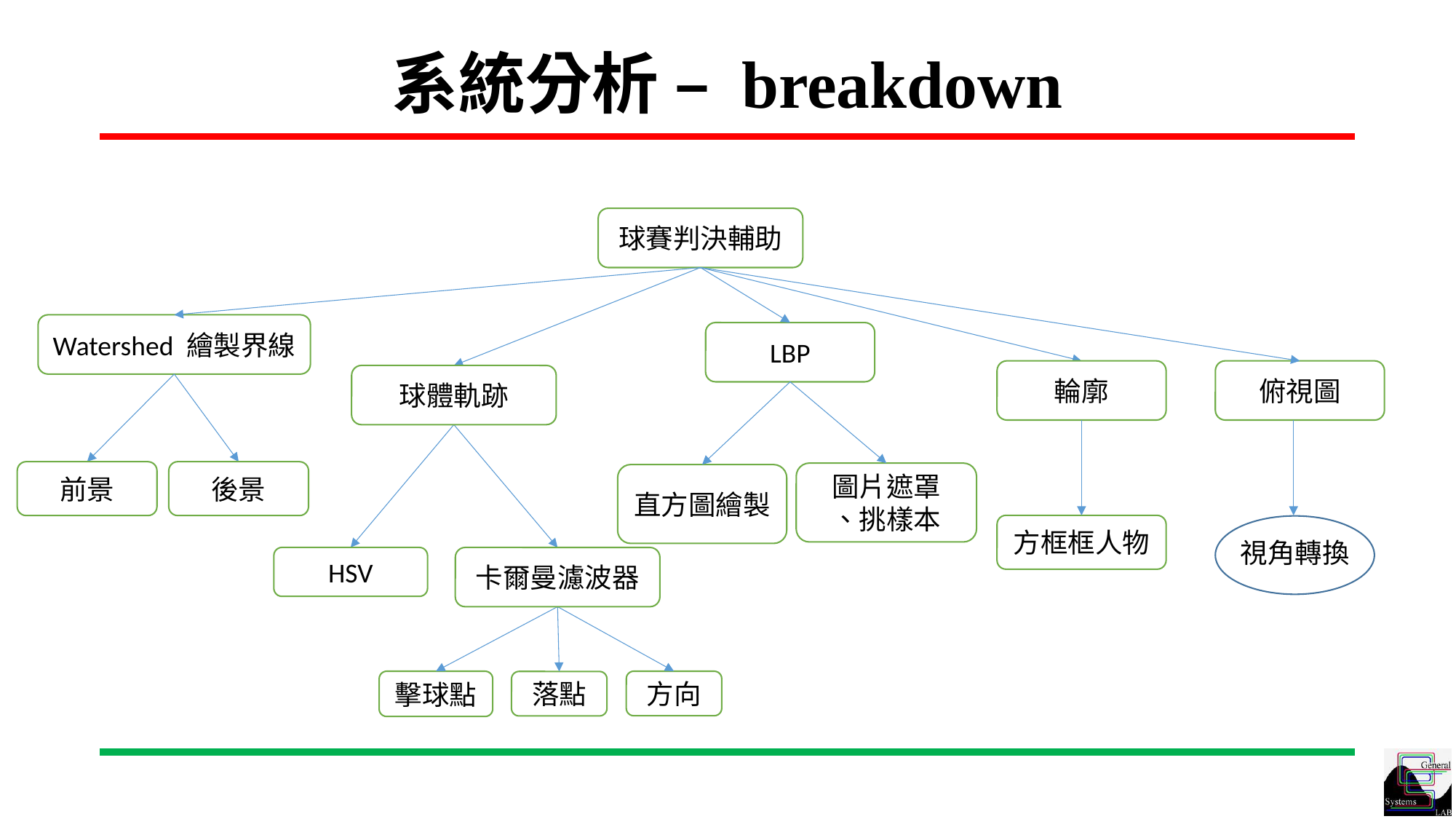

# 系統分析 – breakdown
球賽判決輔助
Watershed 繪製界線
LBP
輪廓
俯視圖
球體軌跡
前景
後景
圖片遮罩
、挑樣本
直方圖繪製
方框框人物

視角轉換
HSV
卡爾曼濾波器
擊球點
方向
落點